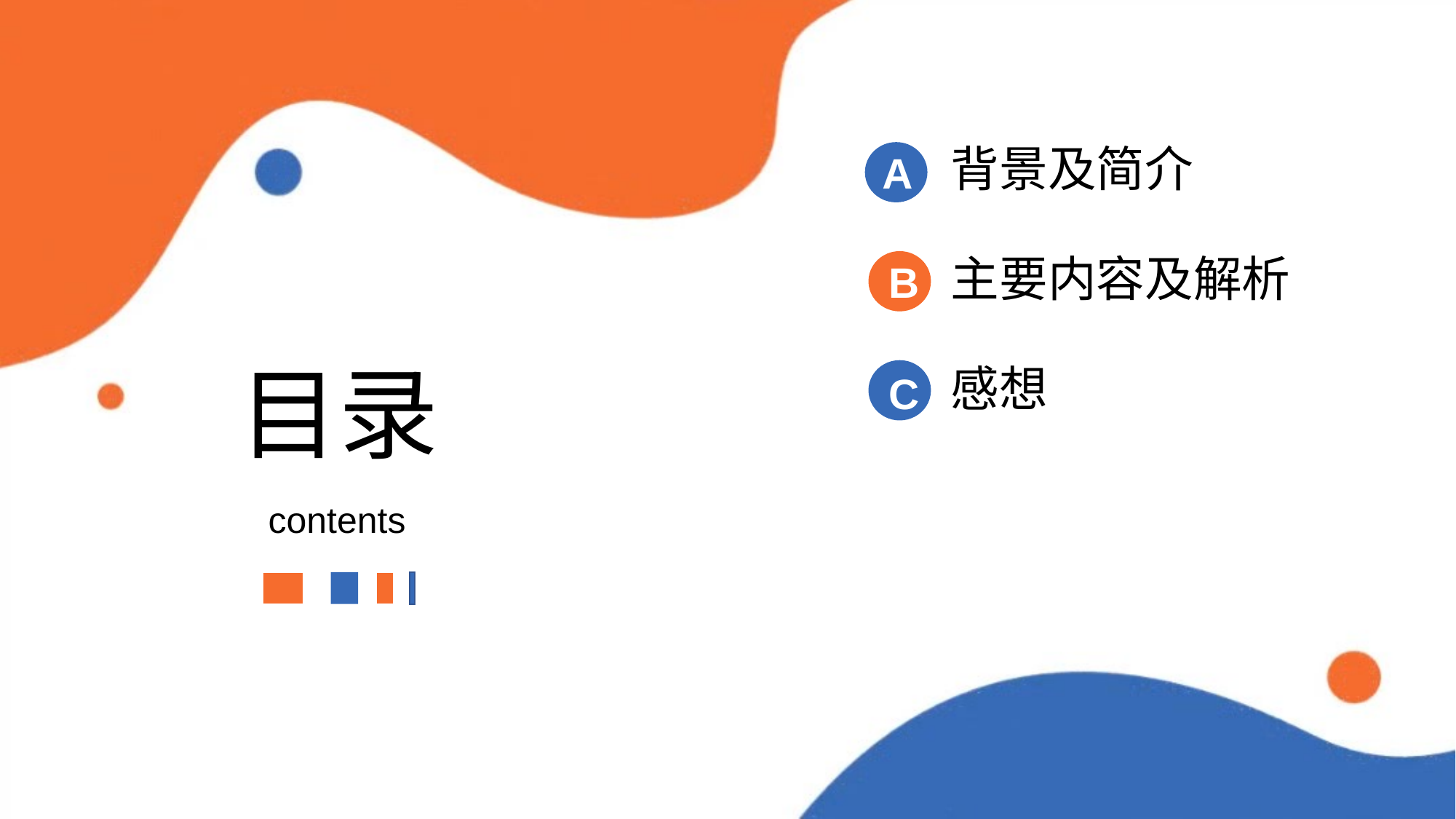

背景及简介
A

主要内容及解析
B

目录
感想

C
contents